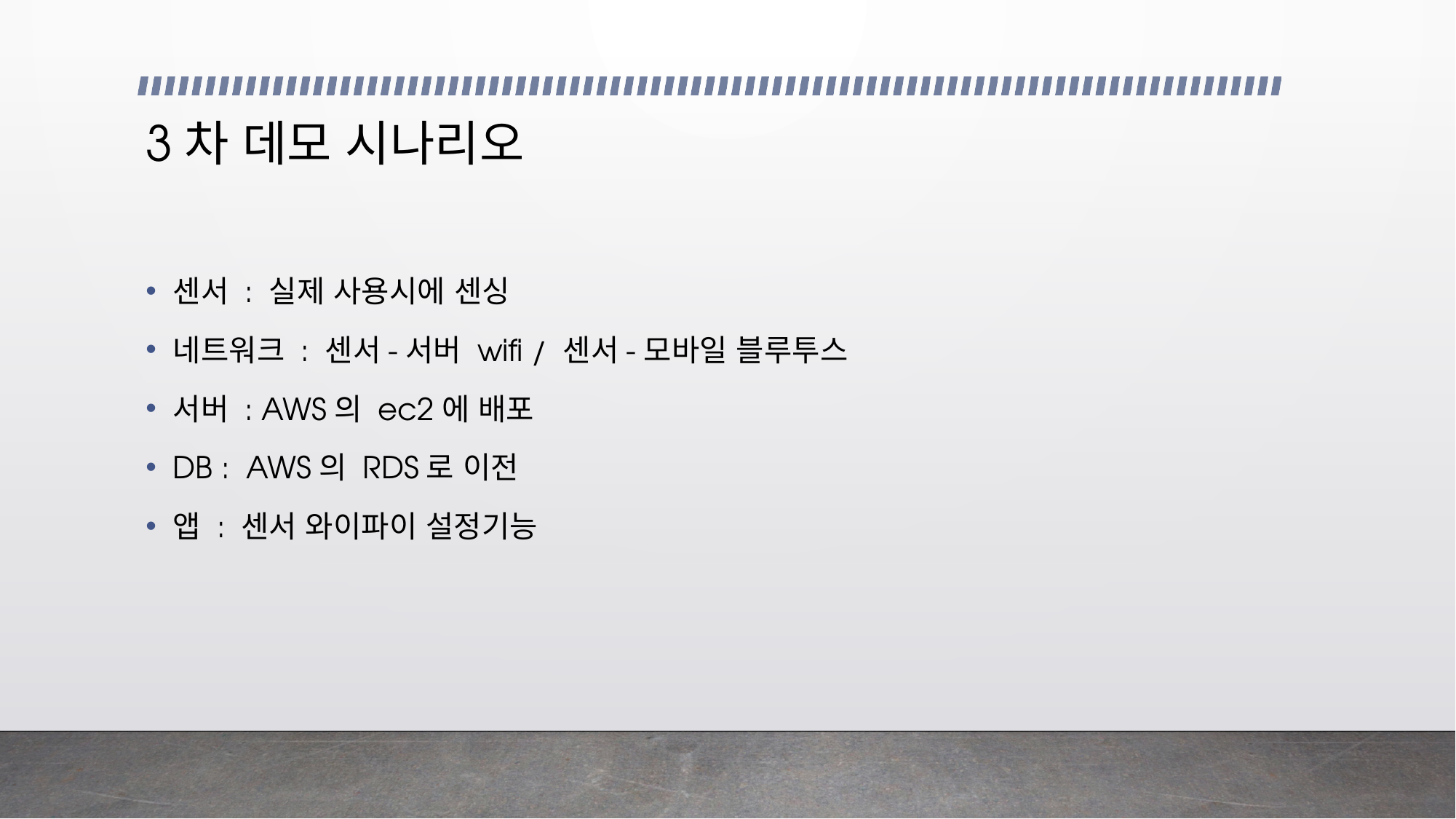

# 3차 데모 시나리오
센서 : 실제 사용시에 센싱
네트워크 : 센서-서버 wifi / 센서-모바일 블루투스
서버 : AWS의 ec2에 배포
DB :  AWS의 RDS로 이전
앱 : 센서 와이파이 설정기능